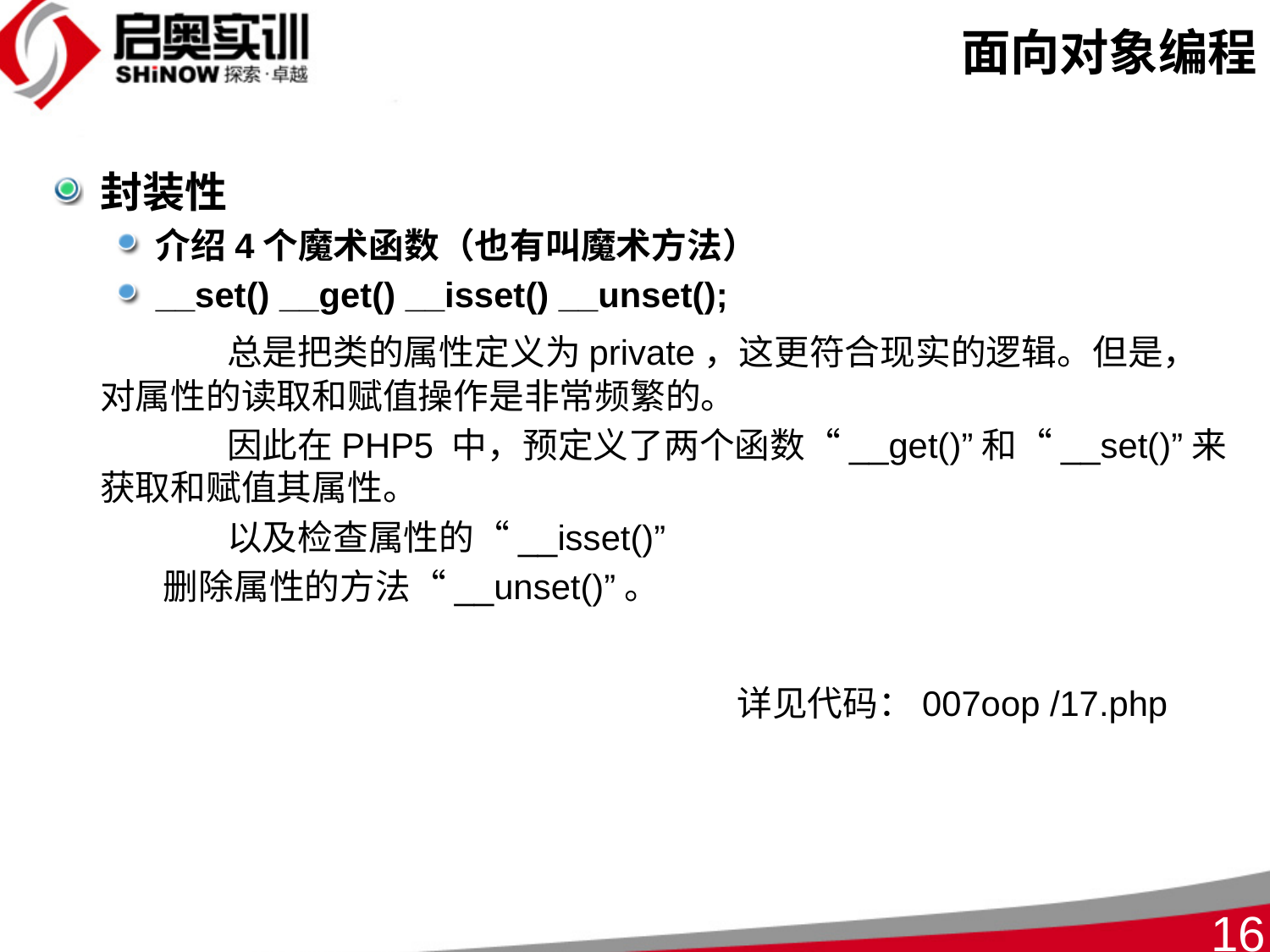

# 面向对象编程
封装性
介绍4个魔术函数（也有叫魔术方法）
__set() __get() __isset() __unset();
		总是把类的属性定义为private，这更符合现实的逻辑。但是，对属性的读取和赋值操作是非常频繁的。
		因此在PHP5 中，预定义了两个函数“__get()”和“__set()”来获取和赋值其属性。
		以及检查属性的“__isset()”
	       删除属性的方法“__unset()”。
详见代码：007oop /17.php
16